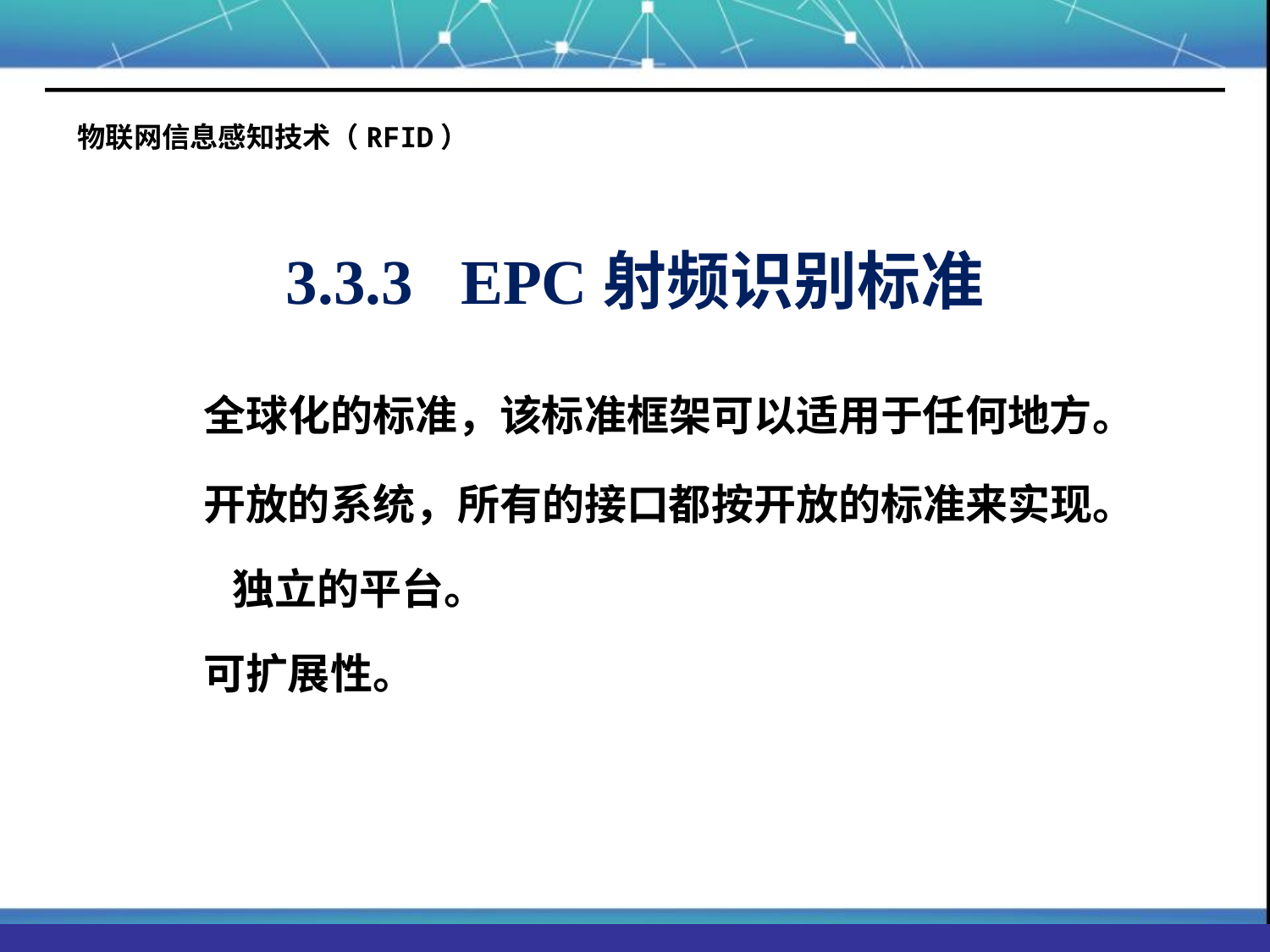

# 物联网信息感知技术（RFID）

3.3.3   EPC射频识别标准
	全球化的标准，该标准框架可以适用于任何地方。
	开放的系统，所有的接口都按开放的标准来实现。
	  独立的平台。
	可扩展性。